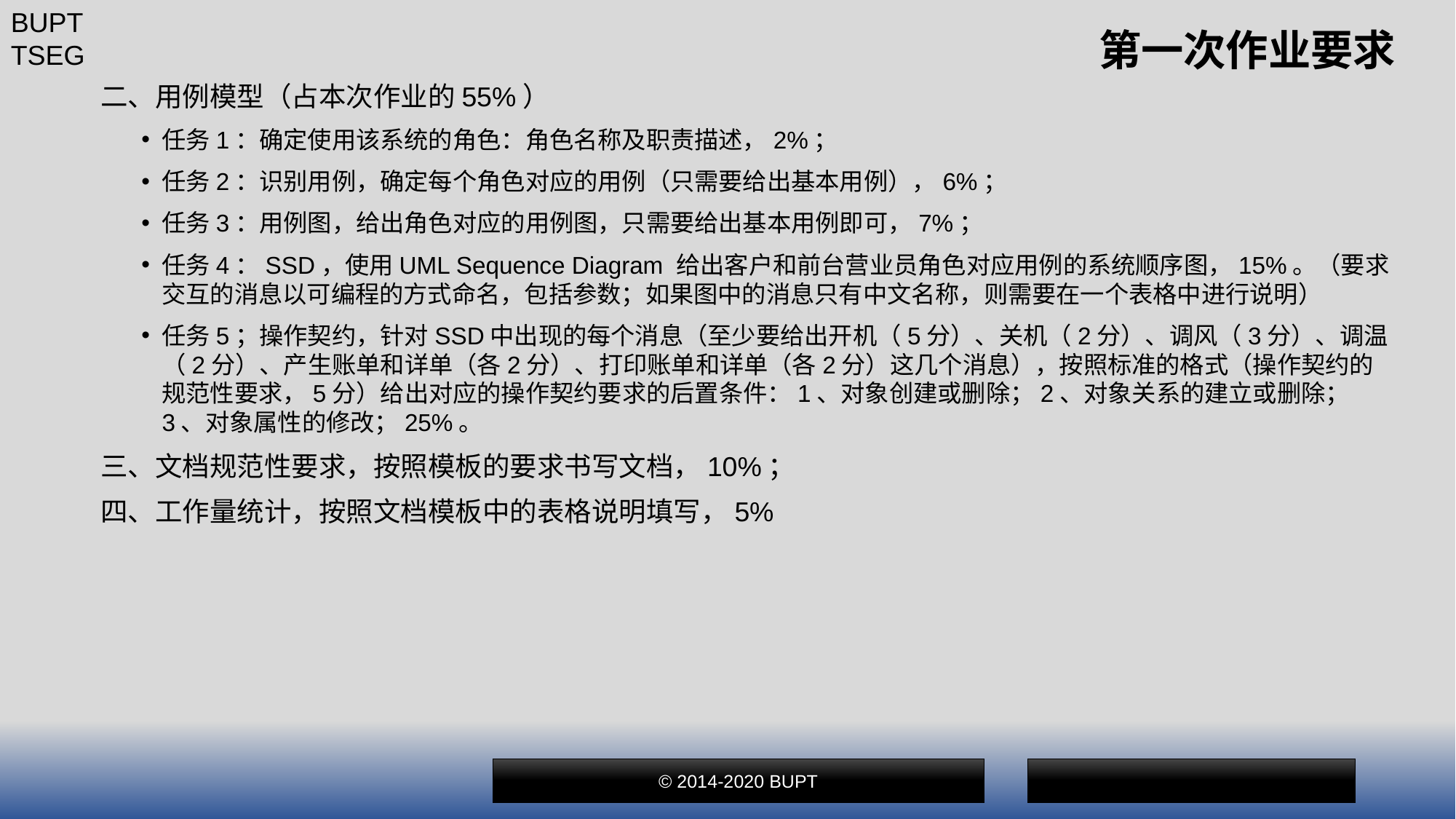

# 第一次作业要求
二、用例模型（占本次作业的55%）
任务1：确定使用该系统的角色：角色名称及职责描述，2%；
任务2：识别用例，确定每个角色对应的用例（只需要给出基本用例），6%；
任务3：用例图，给出角色对应的用例图，只需要给出基本用例即可，7%；
任务4：SSD，使用UML Sequence Diagram 给出客户和前台营业员角色对应用例的系统顺序图，15%。（要求交互的消息以可编程的方式命名，包括参数；如果图中的消息只有中文名称，则需要在一个表格中进行说明）
任务5；操作契约，针对SSD中出现的每个消息（至少要给出开机（5分）、关机（2分）、调风（3分）、调温（2分）、产生账单和详单（各2分）、打印账单和详单（各2分）这几个消息），按照标准的格式（操作契约的规范性要求，5分）给出对应的操作契约要求的后置条件：1、对象创建或删除；2、对象关系的建立或删除；3、对象属性的修改；25%。
三、文档规范性要求，按照模板的要求书写文档，10%；
四、工作量统计，按照文档模板中的表格说明填写，5%

© 2014-2020 BUPT
2